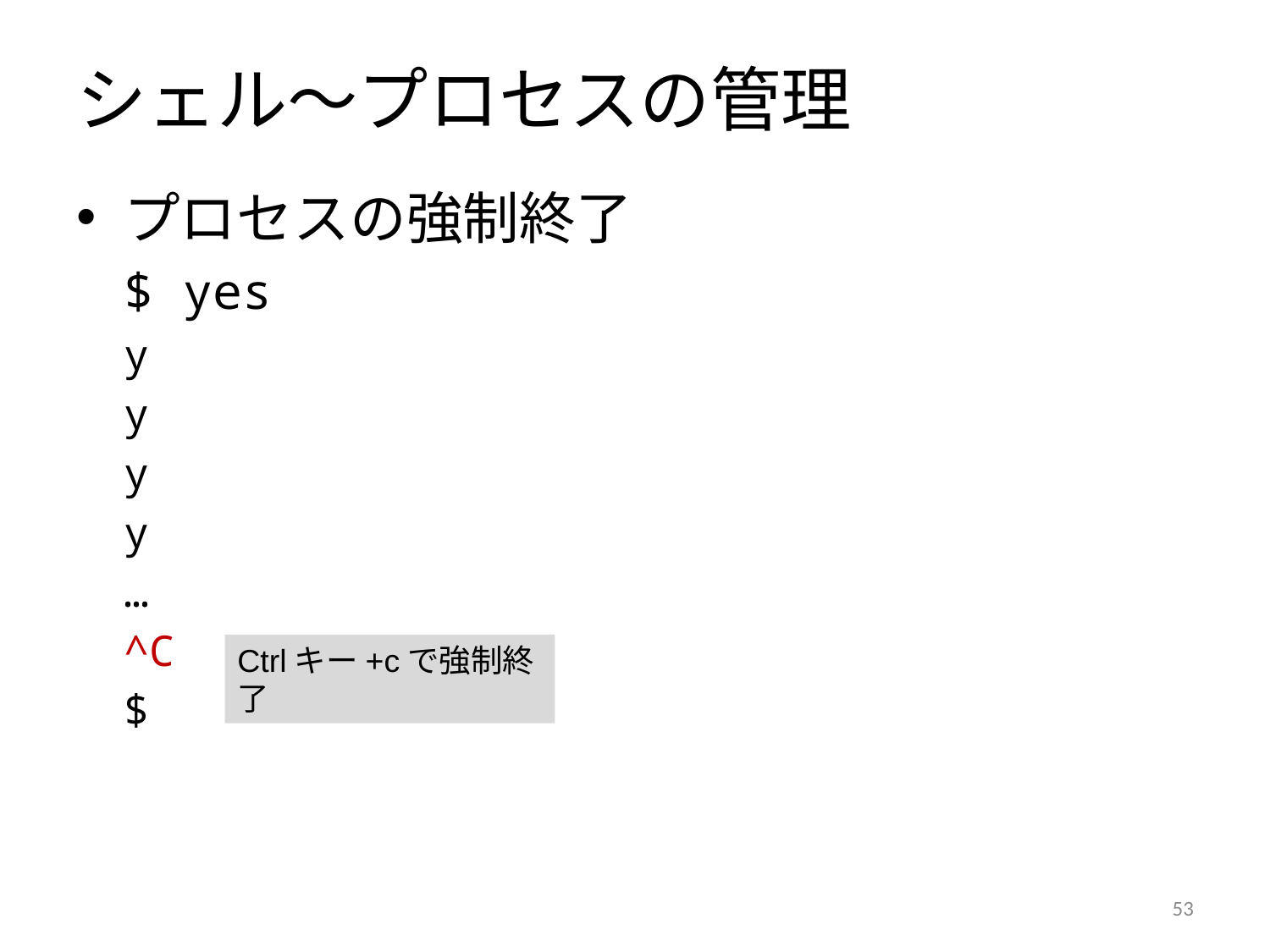

# シェル～プロセスの管理
プロセスの強制終了
	$ yes
	y
	y
	y
	y
	…
	^C
	$
Ctrlキー+cで強制終了
53